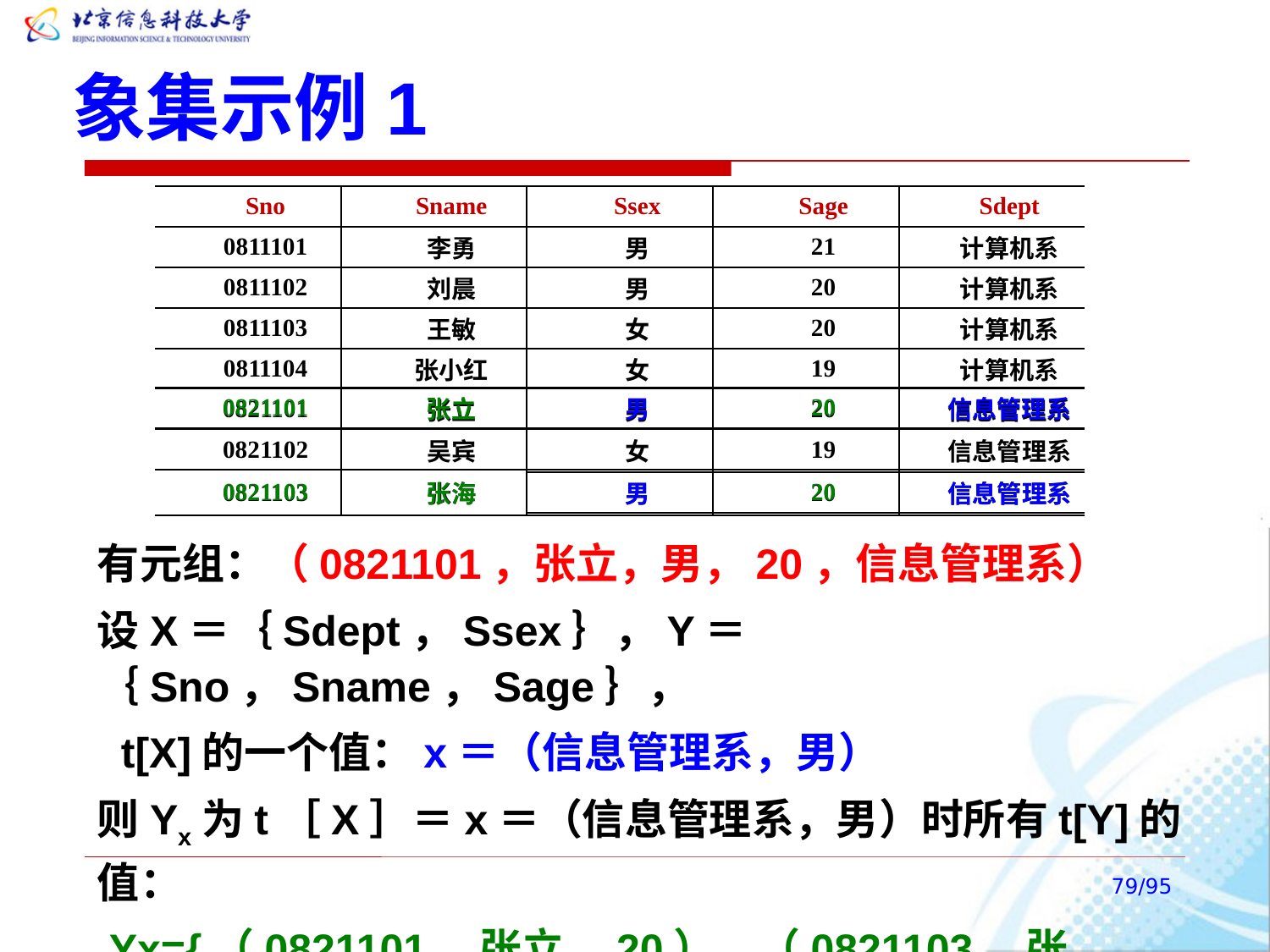

# 象集示例1
| Sno | Sname | Ssex | Sage | Sdept |
| --- | --- | --- | --- | --- |
| 0811101 | 李勇 | 男 | 21 | 计算机系 |
| 0811102 | 刘晨 | 男 | 20 | 计算机系 |
| 0811103 | 王敏 | 女 | 20 | 计算机系 |
| 0811104 | 张小红 | 女 | 19 | 计算机系 |
| 0821101 | 张立 | 男 | 20 | 信息管理系 |
| 0821102 | 吴宾 | 女 | 19 | 信息管理系 |
| 0821103 | 张海 | 男 | 20 | 信息管理系 |
| 0821101 | 张立 |  | 20 |
| --- | --- | --- | --- |
| 男 |  | 信息管理系 |
| --- | --- | --- |
| 0821103 | 张海 |  | 20 |
| --- | --- | --- | --- |
| 男 |  | 信息管理系 |
| --- | --- | --- |
有元组：（0821101，张立，男，20，信息管理系）
设X＝｛Sdept，Ssex｝，Y＝｛Sno，Sname，Sage｝，
  t[X]的一个值：x＝（信息管理系，男）
则Yx为t［X］＝x＝（信息管理系，男）时所有t[Y]的值：
 Yx={（0821101，张立，20），（0821103，张海，20）}

79/95